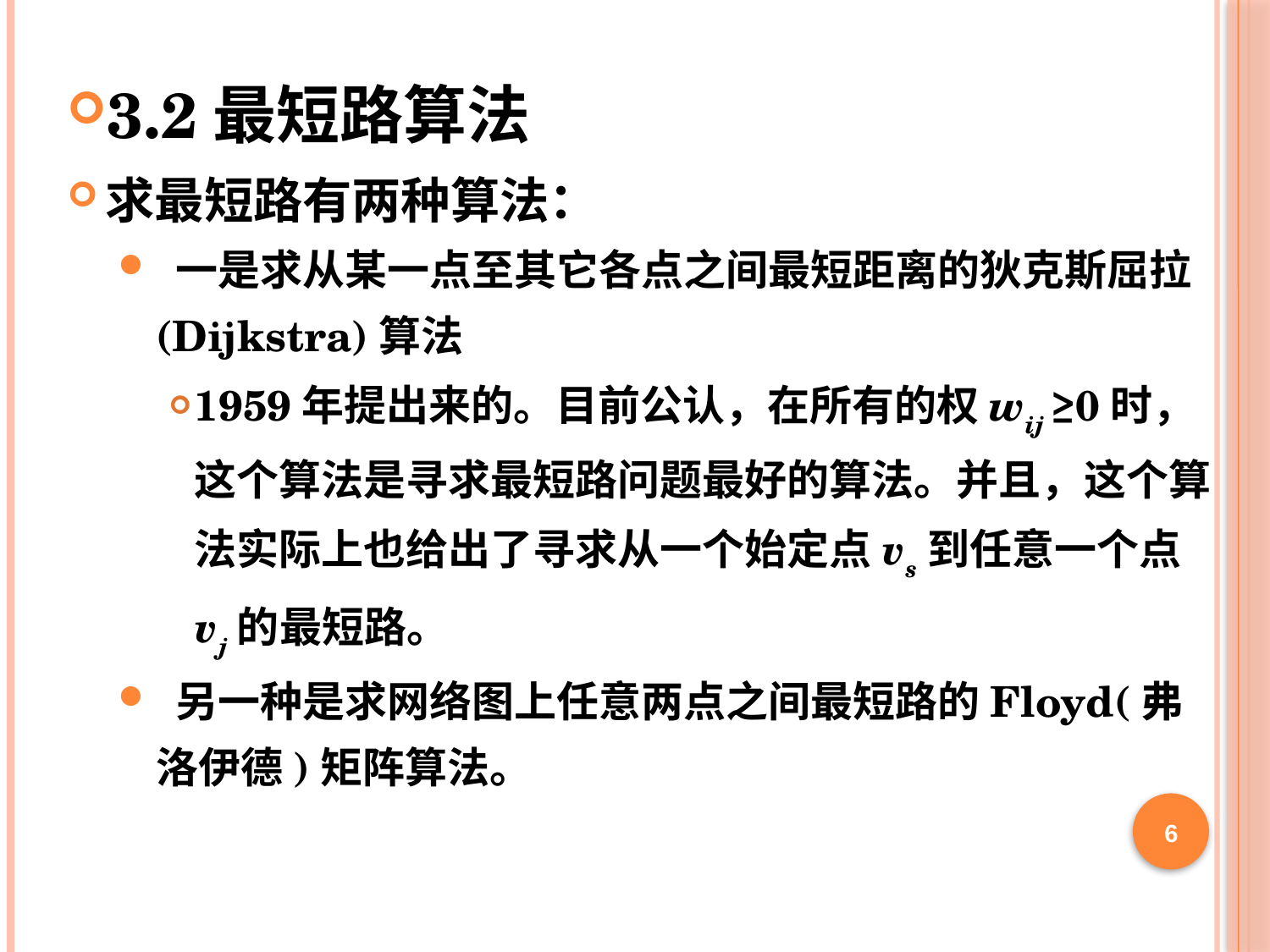

3.2最短路算法
求最短路有两种算法：
 一是求从某一点至其它各点之间最短距离的狄克斯屈拉(Dijkstra)算法
1959年提出来的。目前公认，在所有的权wij ≥0时，这个算法是寻求最短路问题最好的算法。并且，这个算法实际上也给出了寻求从一个始定点vs到任意一个点vj的最短路。
 另一种是求网络图上任意两点之间最短路的Floyd(弗洛伊德)矩阵算法。
6